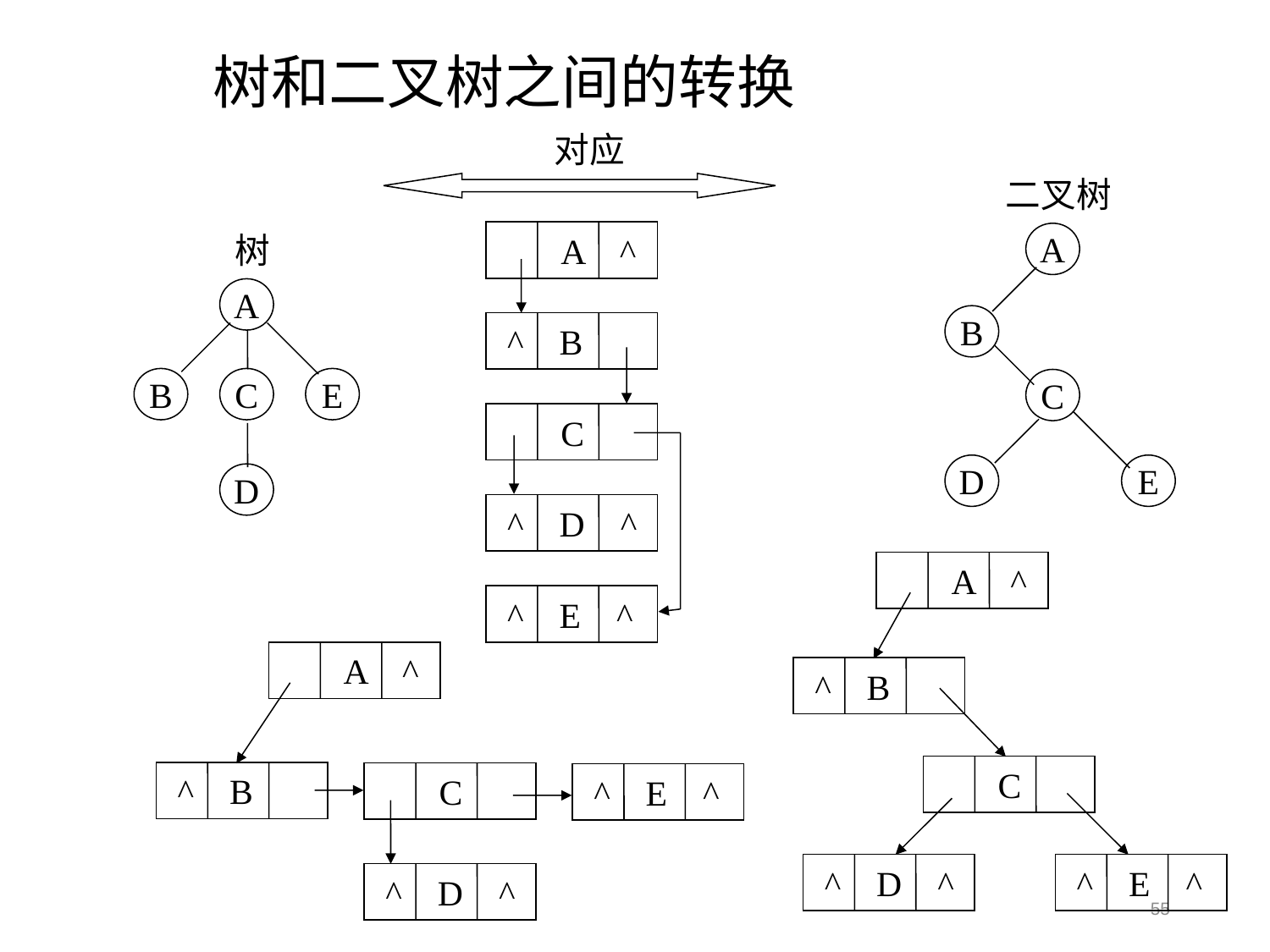

树和二叉树之间的转换
对应

二叉树
A

B

C

D
E
树
A

B
C
E

D
       A    ^

 ^    B

       C

 ^    D    ^

 ^    E    ^

       A    ^

 ^    B

       C

 ^    D    ^

 ^    E    ^

       A    ^

 ^    B

       C

 ^    E    ^

 ^    D    ^

55